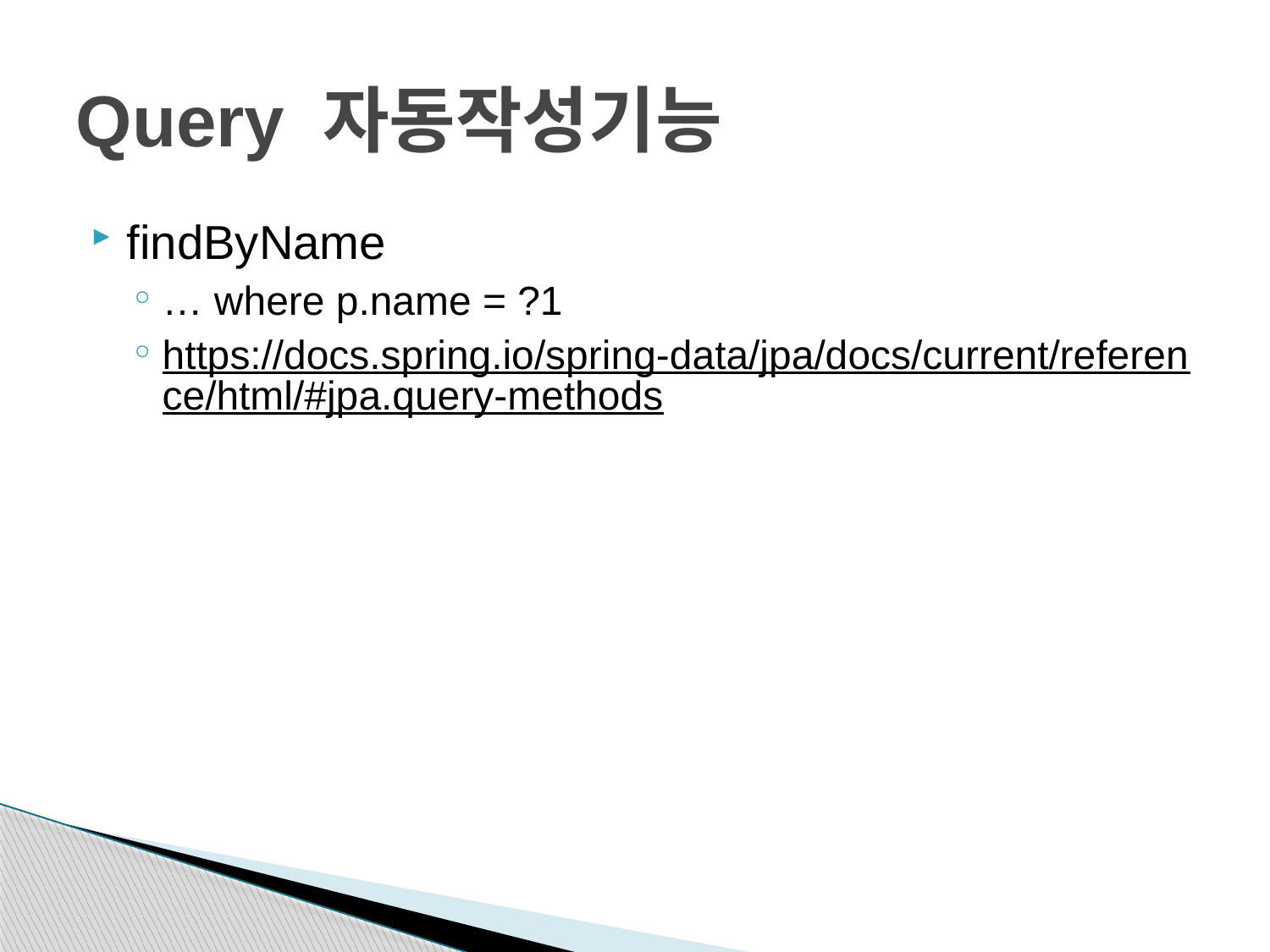

# Query 자동작성기능
findByName
… where p.name = ?1
https://docs.spring.io/spring-data/jpa/docs/current/reference/html/#jpa.query-methods